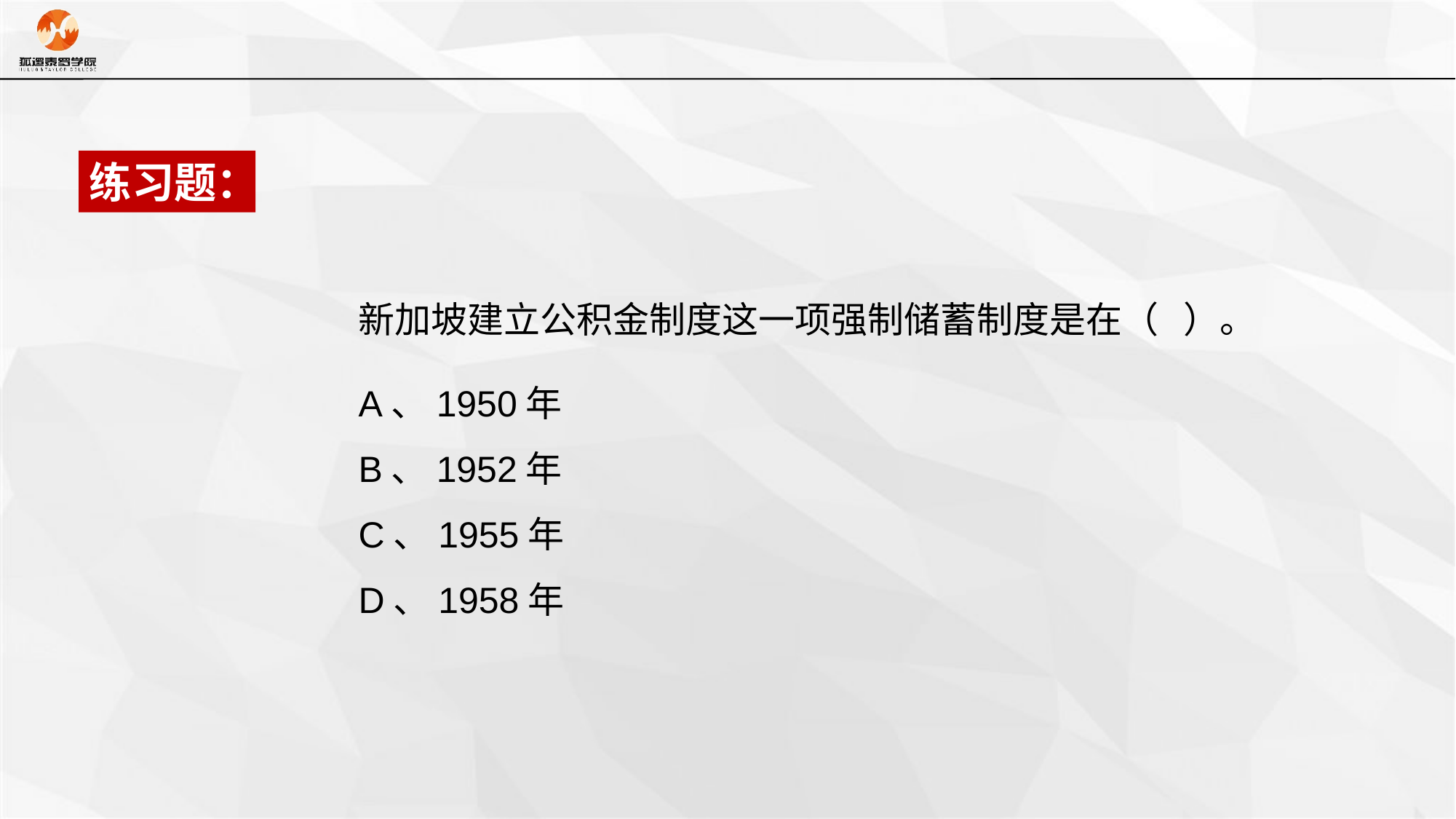

练习题：
新加坡建立公积金制度这一项强制储蓄制度是在（   ）。
A、1950年
B、1952年
C、1955年
D、1958年